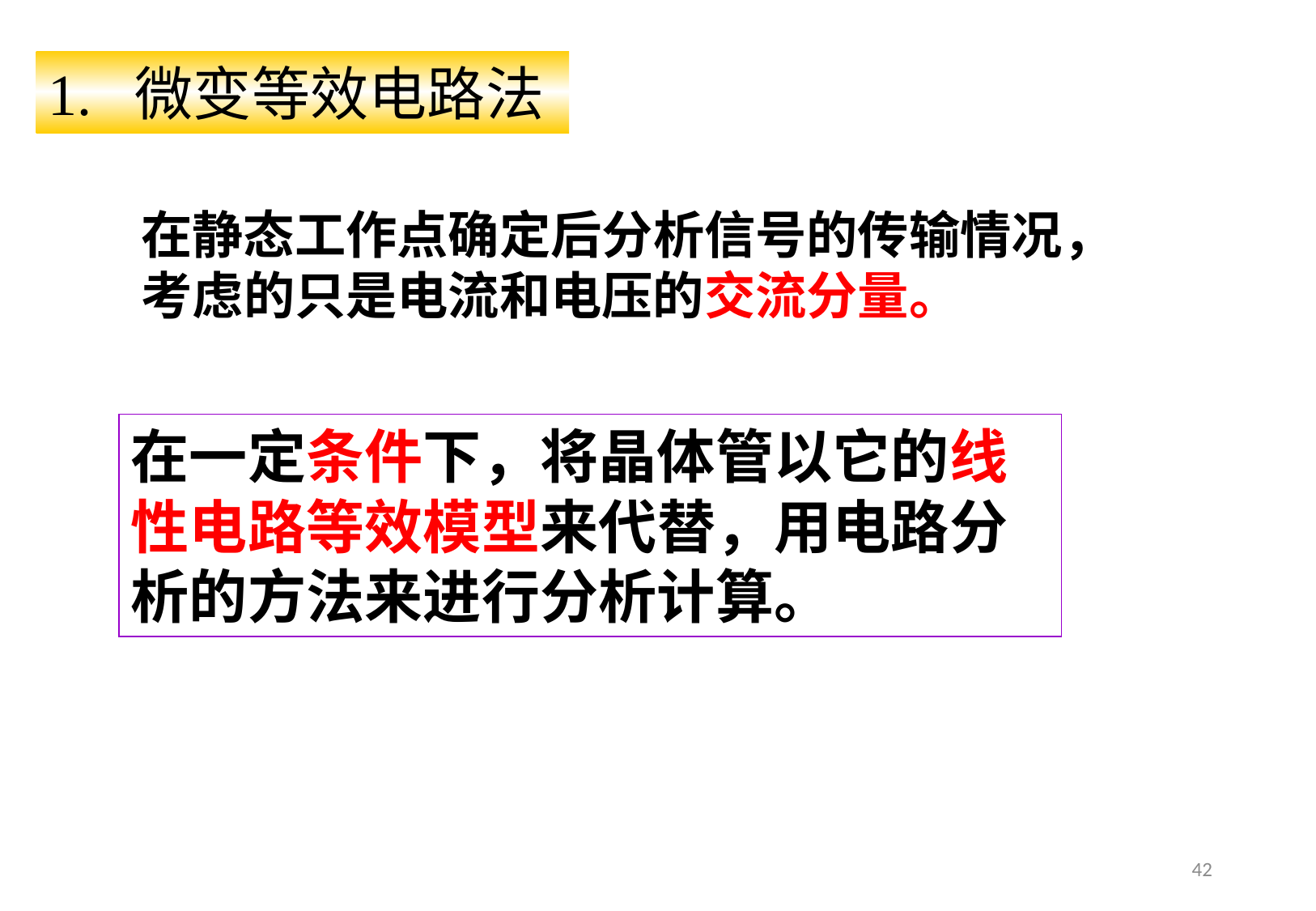

1.  微变等效电路法
在静态工作点确定后分析信号的传输情况，考虑的只是电流和电压的交流分量。
在一定条件下，将晶体管以它的线性电路等效模型来代替，用电路分析的方法来进行分析计算。
42